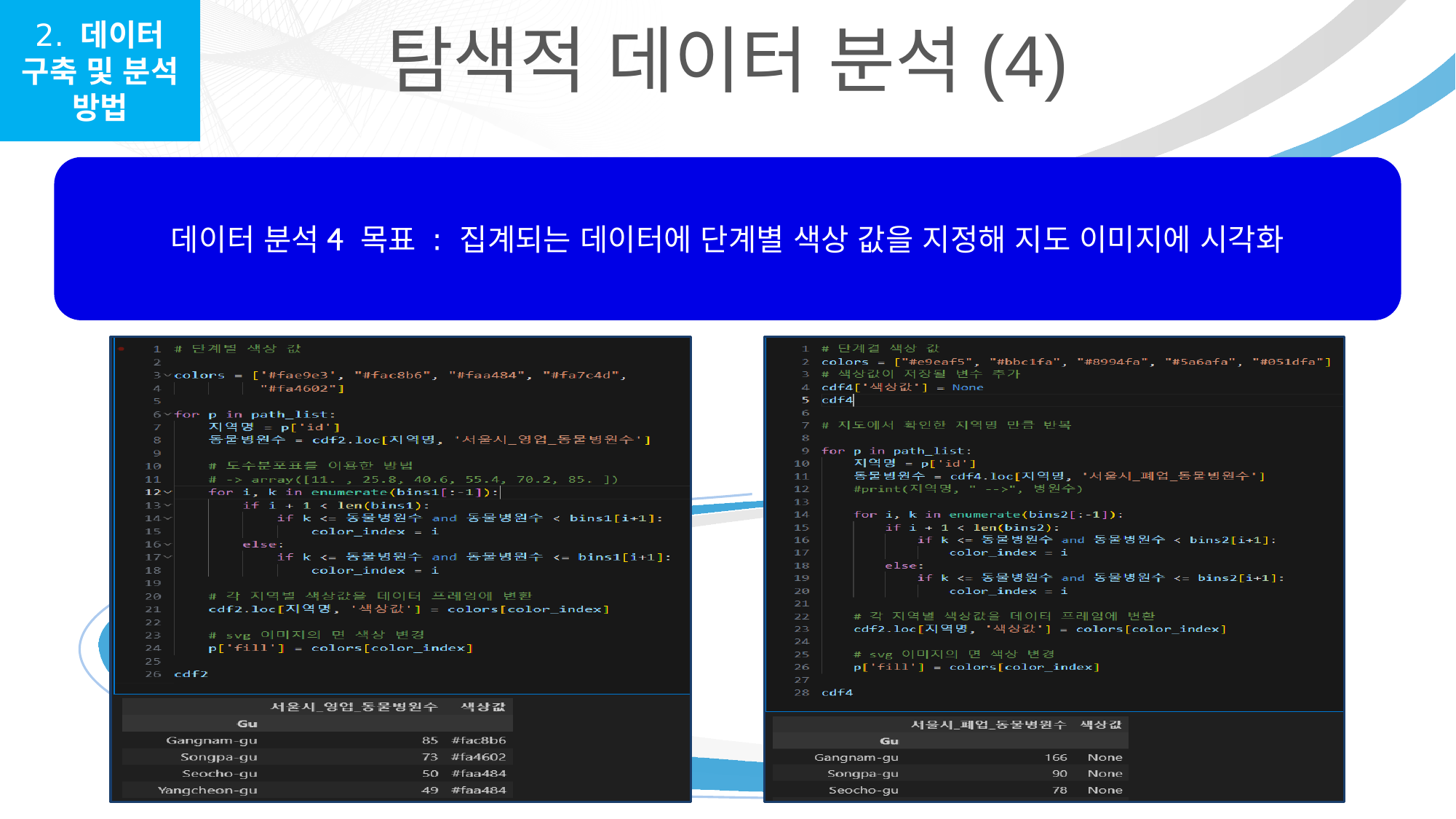

2. 데이터 구축 및 분석 방법
탐색적 데이터 분석(4)
데이터 분석4 목표 : 집계되는 데이터에 단계별 색상 값을 지정해 지도 이미지에 시각화